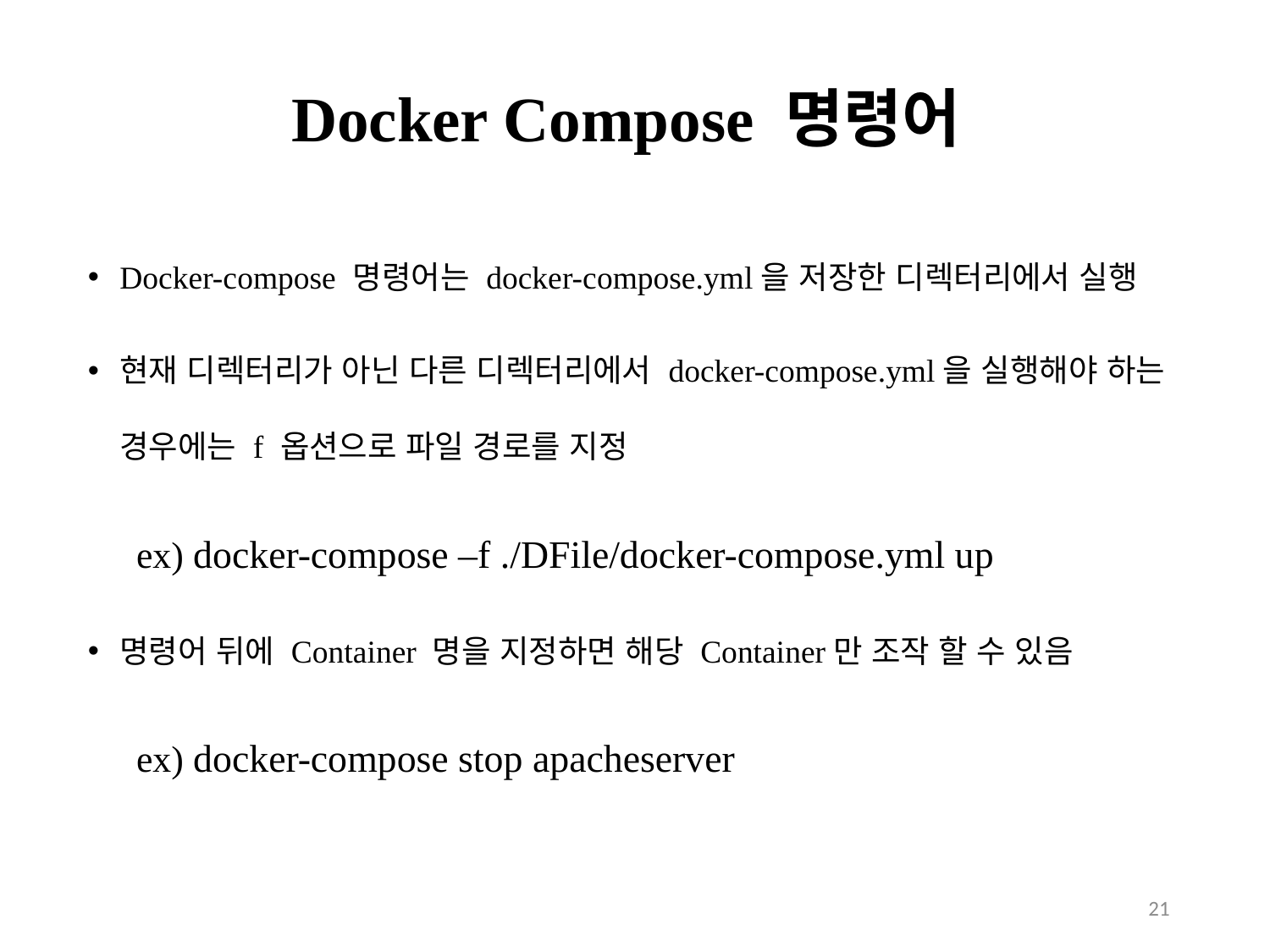

# Docker Compose 명령어
Docker-compose 명령어는 docker-compose.yml을 저장한 디렉터리에서 실행
현재 디렉터리가 아닌 다른 디렉터리에서 docker-compose.yml을 실행해야 하는 경우에는 f 옵션으로 파일 경로를 지정
      ex) docker-compose –f ./DFile/docker-compose.yml up
명령어 뒤에 Container 명을 지정하면 해당 Container만 조작 할 수 있음
      ex) docker-compose stop apacheserver
21